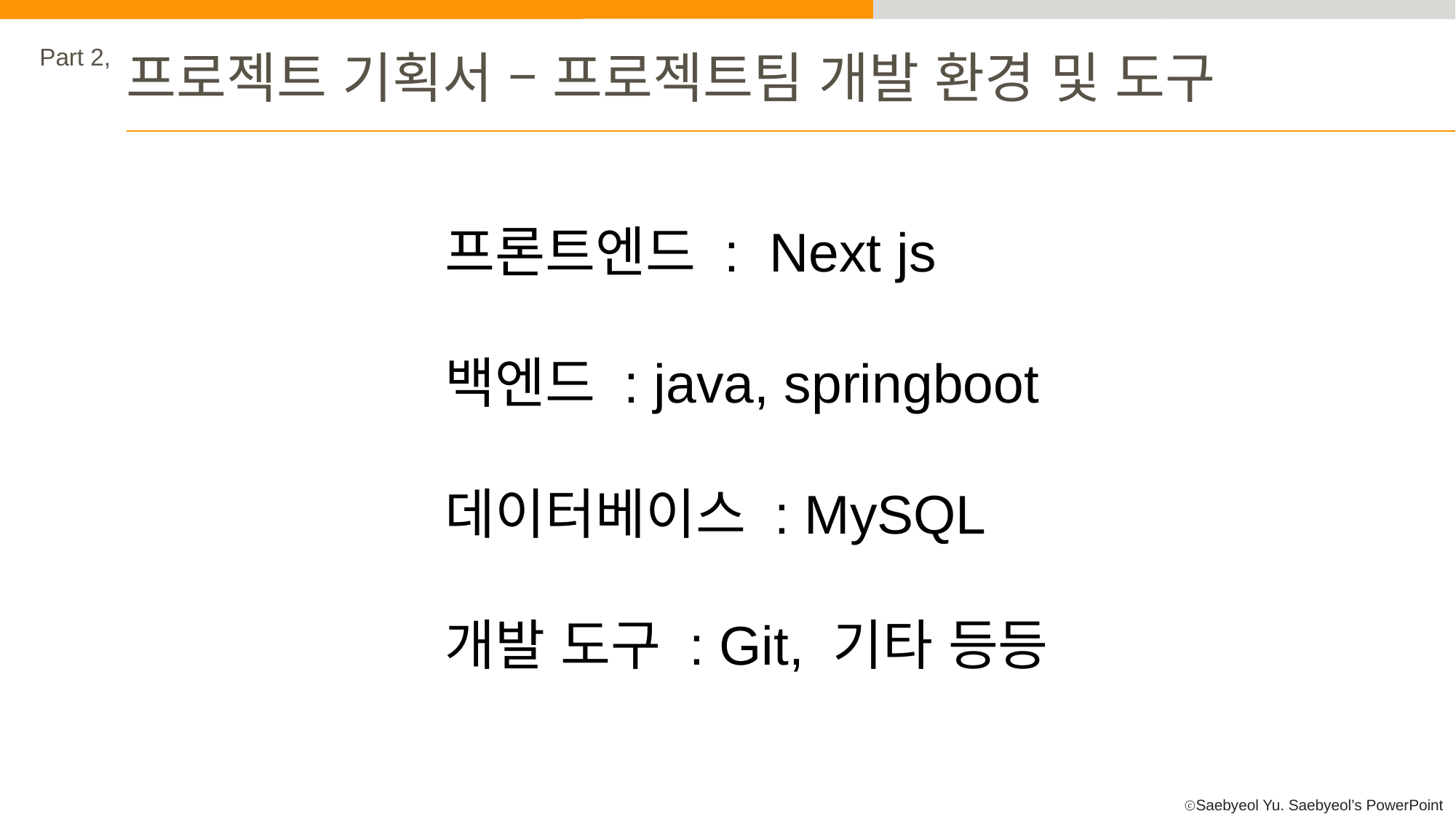

Part 2,
프로젝트 기획서 – 프로젝트팀 개발 환경 및 도구
프론트엔드 :  Next js

백엔드 : java, springboot

데이터베이스 : MySQL

개발 도구 : Git, 기타 등등